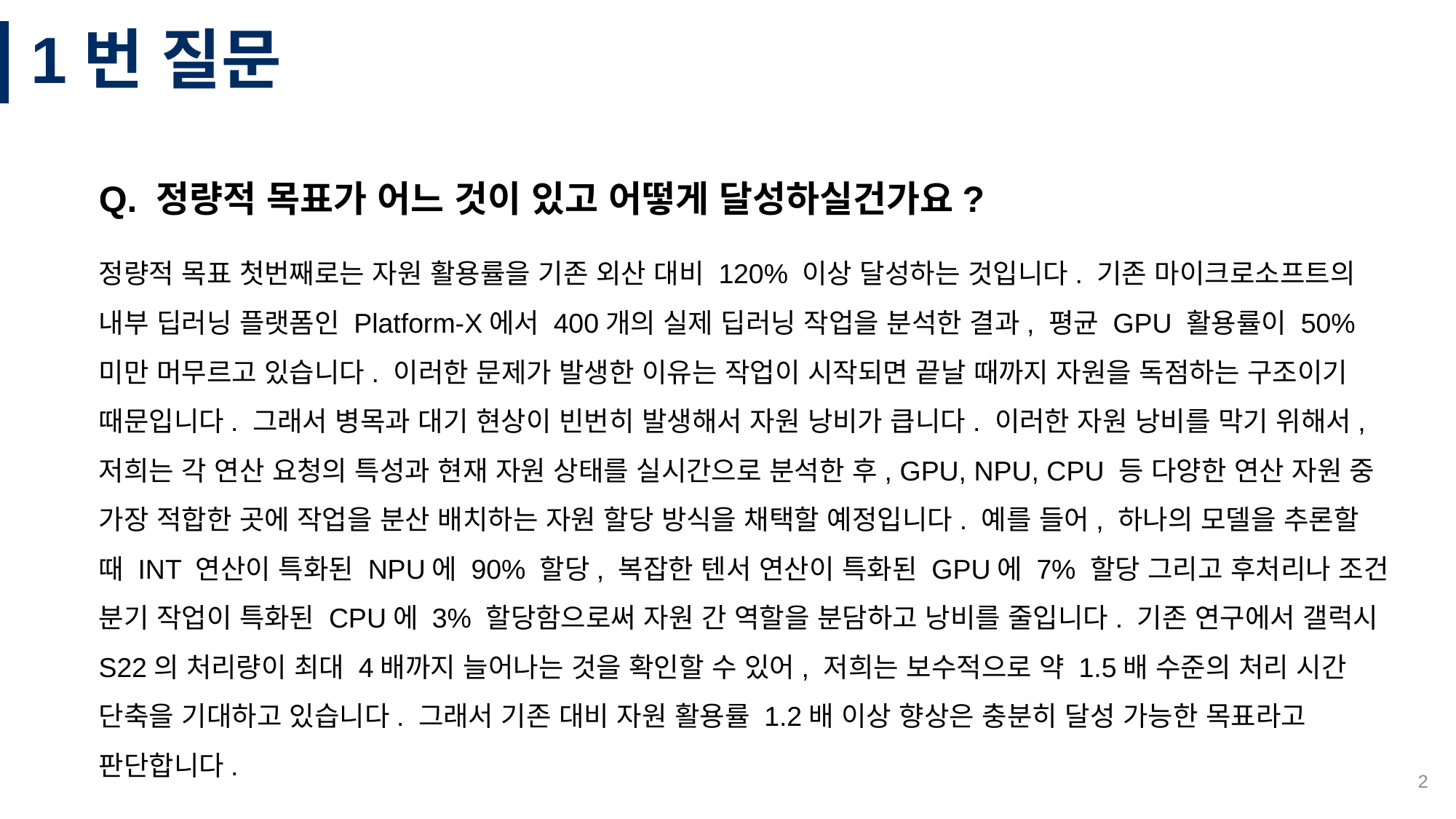

# 1번 질문
Q. 정량적 목표가 어느 것이 있고 어떻게 달성하실건가요?
정량적 목표 첫번째로는 자원 활용률을 기존 외산 대비 120% 이상 달성하는 것입니다. 기존 마이크로소프트의 내부 딥러닝 플랫폼인 Platform-X에서 400개의 실제 딥러닝 작업을 분석한 결과, 평균 GPU 활용률이 50% 미만 머무르고 있습니다. 이러한 문제가 발생한 이유는 작업이 시작되면 끝날 때까지 자원을 독점하는 구조이기 때문입니다. 그래서 병목과 대기 현상이 빈번히 발생해서 자원 낭비가 큽니다. 이러한 자원 낭비를 막기 위해서, 저희는 각 연산 요청의 특성과 현재 자원 상태를 실시간으로 분석한 후, GPU, NPU, CPU 등 다양한 연산 자원 중 가장 적합한 곳에 작업을 분산 배치하는 자원 할당 방식을 채택할 예정입니다. 예를 들어, 하나의 모델을 추론할 때 INT 연산이 특화된 NPU에 90% 할당, 복잡한 텐서 연산이 특화된 GPU에 7% 할당 그리고 후처리나 조건 분기 작업이 특화된 CPU에 3% 할당함으로써 자원 간 역할을 분담하고 낭비를 줄입니다. 기존 연구에서 갤럭시 S22의 처리량이 최대 4배까지 늘어나는 것을 확인할 수 있어, 저희는 보수적으로 약 1.5배 수준의 처리 시간 단축을 기대하고 있습니다. 그래서 기존 대비 자원 활용률 1.2배 이상 향상은 충분히 달성 가능한 목표라고 판단합니다.
2